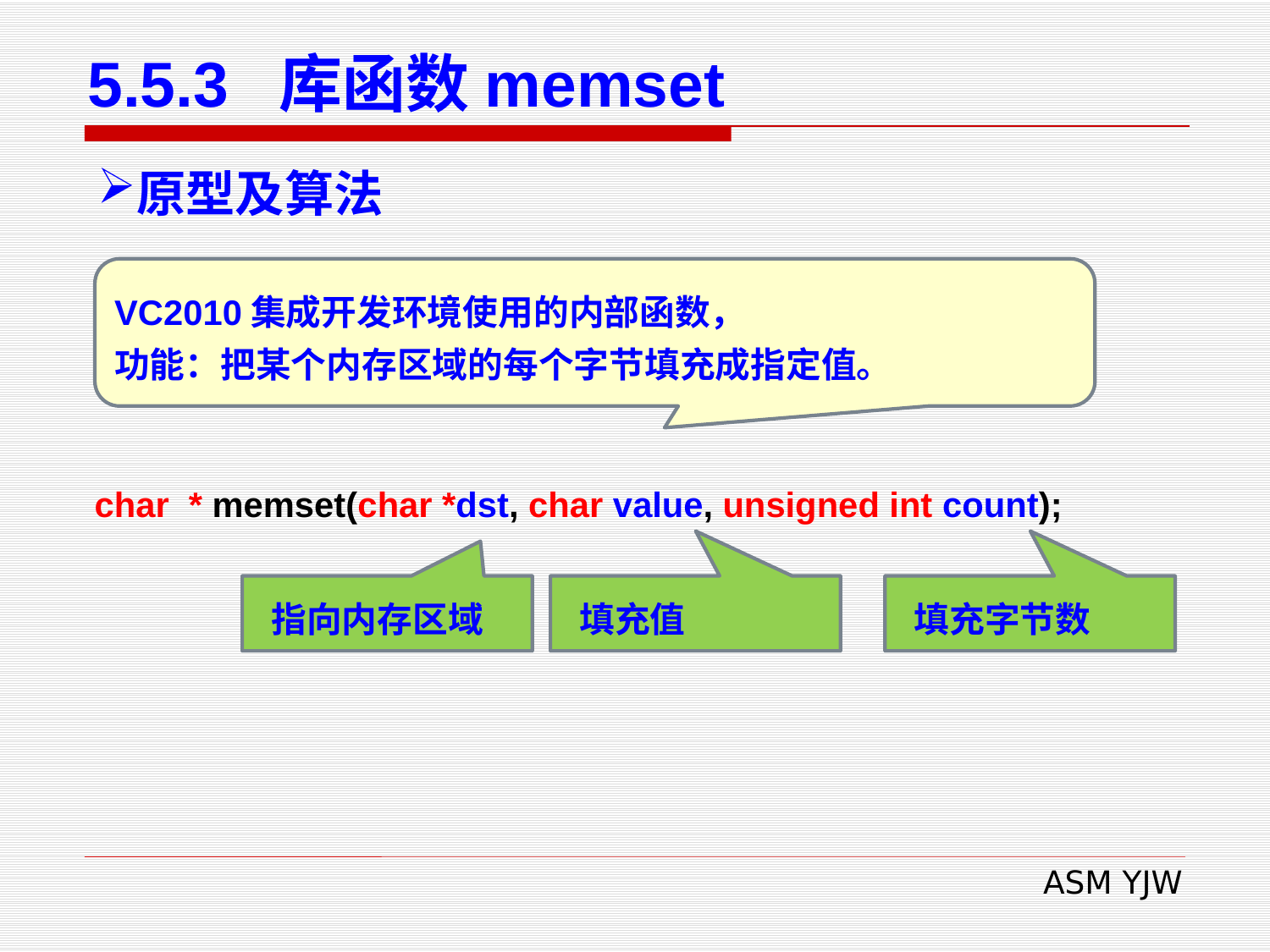

# 5.5.3  库函数memset
原型及算法
VC2010集成开发环境使用的内部函数，
功能：把某个内存区域的每个字节填充成指定值。
char  * memset(char *dst, char value, unsigned int count);
 指向内存区域
 填充值
 填充字节数